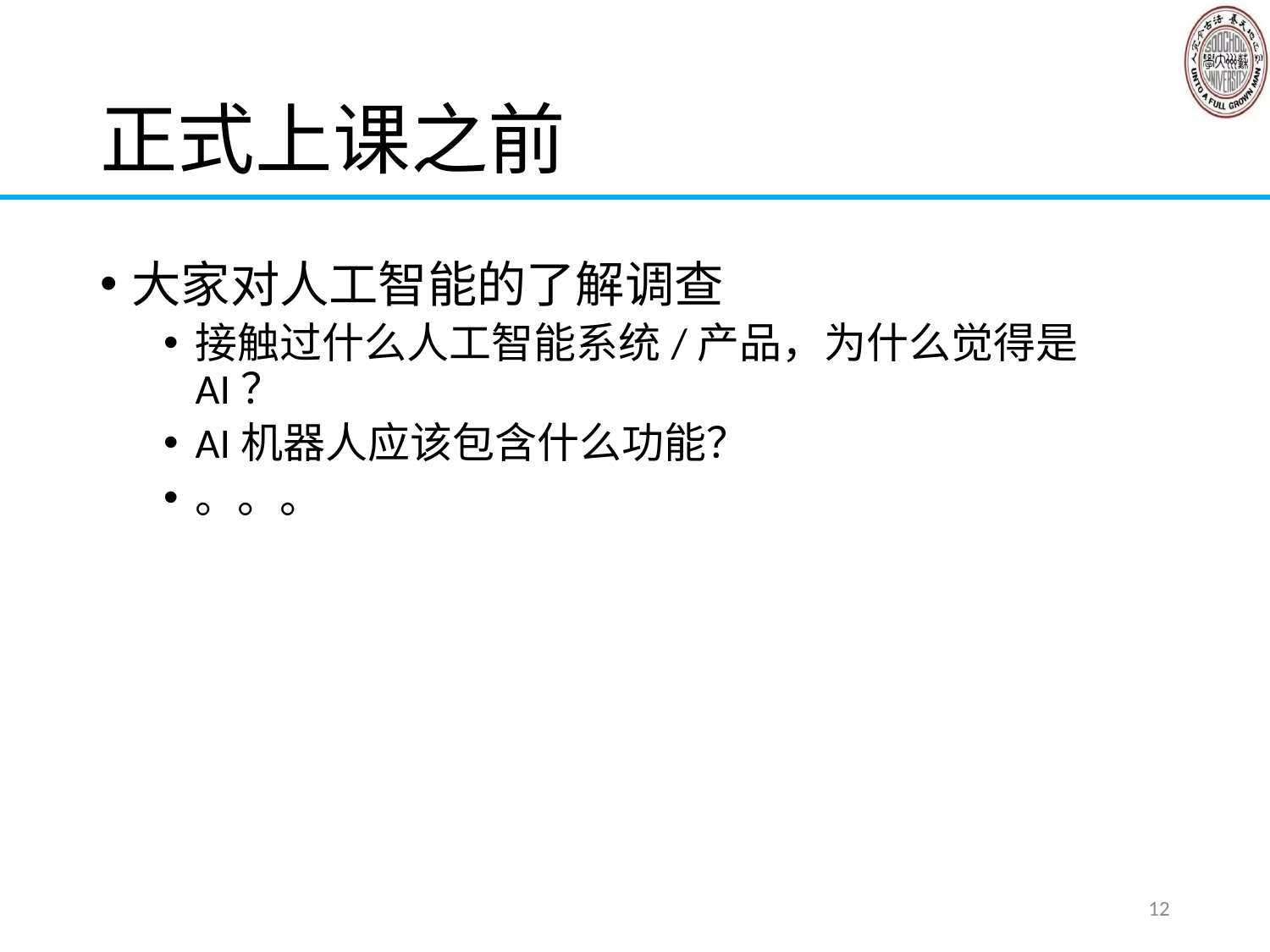

# 正式上课之前
大家对人工智能的了解调查
接触过什么人工智能系统/产品，为什么觉得是AI？
AI机器人应该包含什么功能？
。。。

12